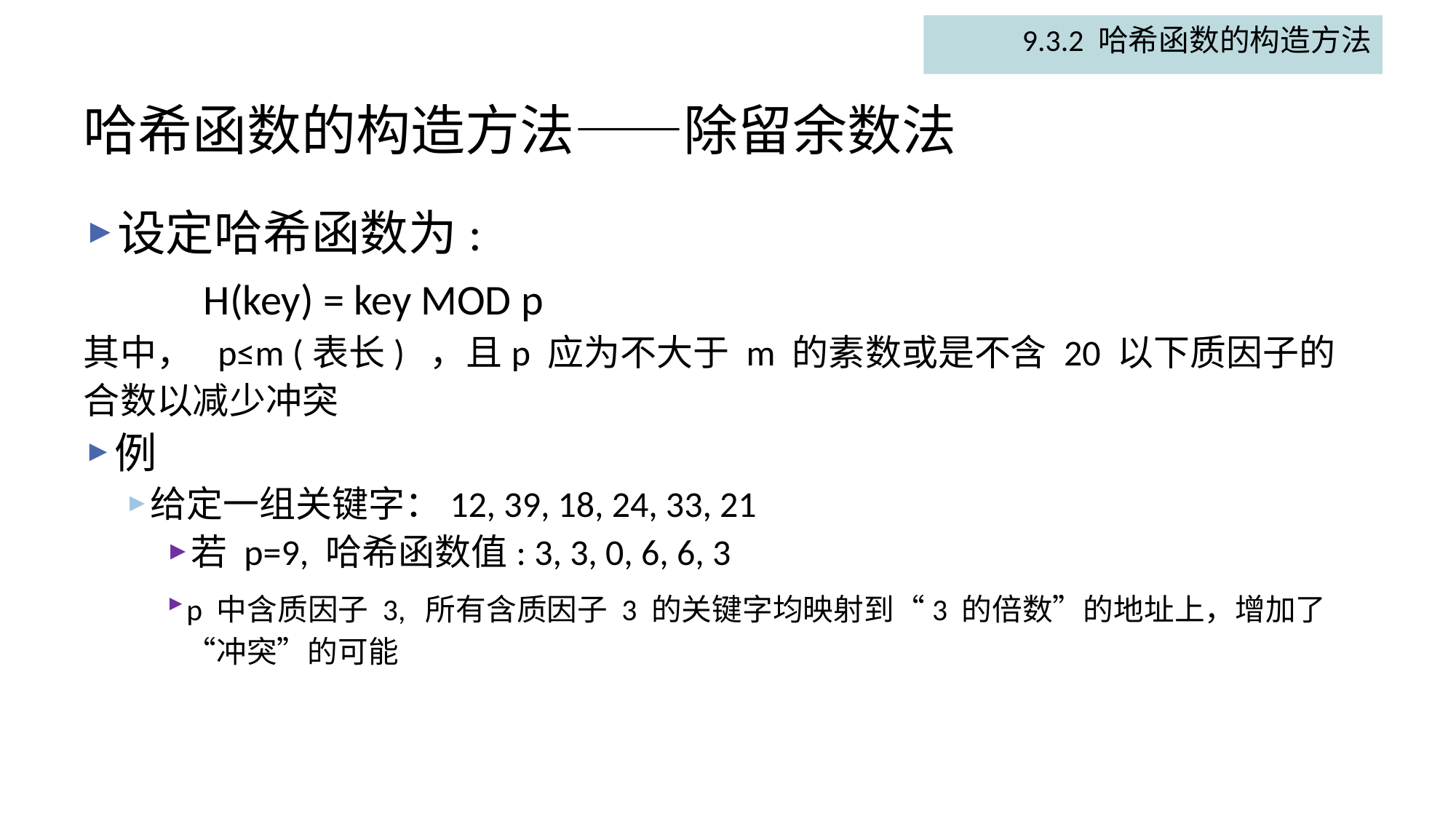

9.3.2 哈希函数的构造方法
# 哈希函数的构造方法——除留余数法
设定哈希函数为:
           H(key) = key MOD p
其中，  p≤m (表长)  ，且p 应为不大于 m 的素数或是不含 20 以下质因子的合数以减少冲突
例
给定一组关键字：12, 39, 18, 24, 33, 21
若 p=9, 哈希函数值: 3, 3, 0, 6, 6, 3
p 中含质因子 3, 所有含质因子 3 的关键字均映射到“3 的倍数”的地址上，增加了“冲突”的可能